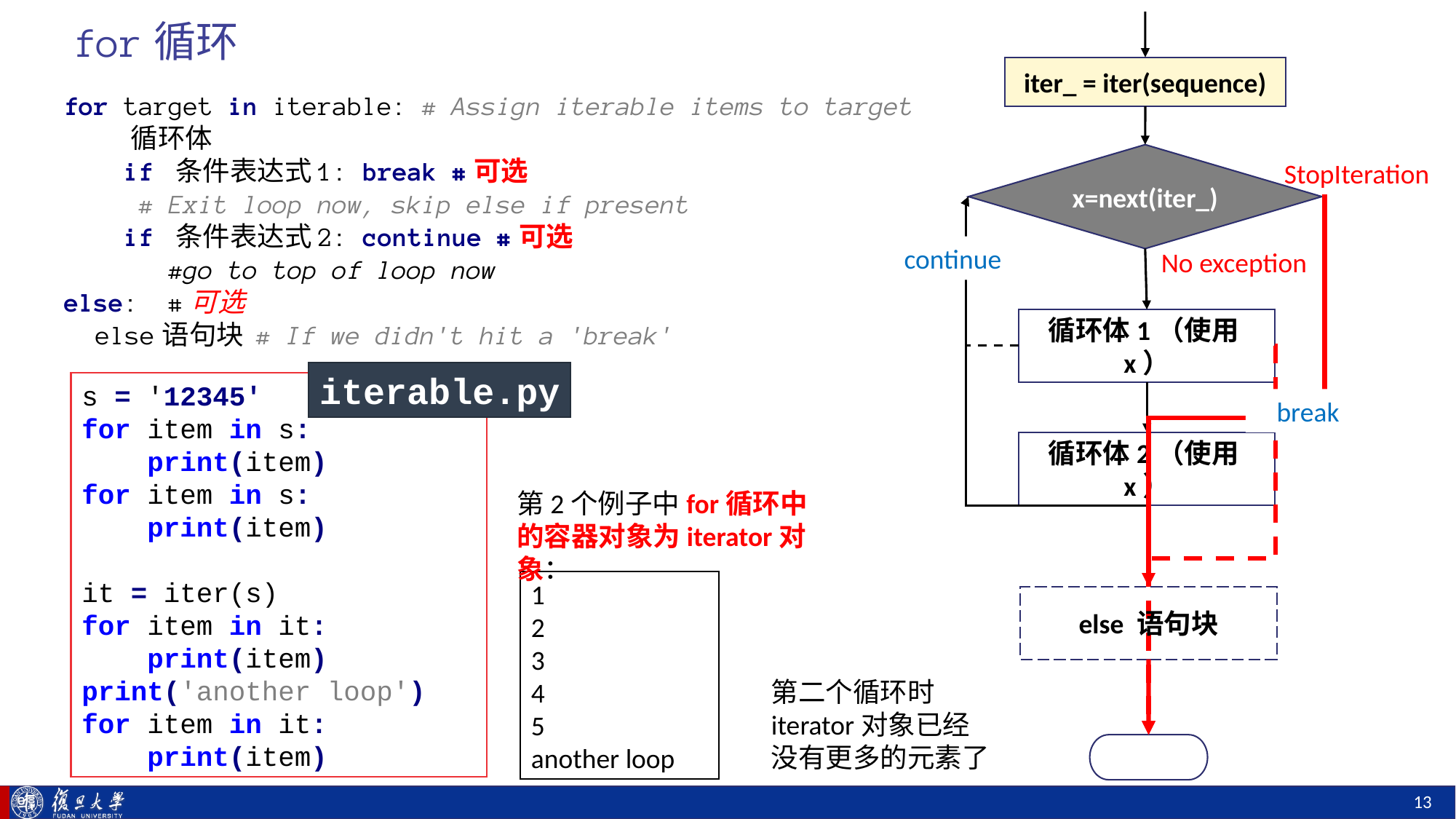

# for循环
iter_ = iter(sequence)
for target in iterable: # Assign iterable items to target
    循环体
    if 条件表达式1: break #可选
     # Exit loop now, skip else if present
    if 条件表达式2: continue #可选
       #go to top of loop now
else:  #可选
    else语句块 # If we didn't hit a 'break'

x=next(iter_)
StopIteration
continue
No exception
循环体1（使用x）
iterable.py
s = '12345'
for item in s:
    print(item)
for item in s:
    print(item)

it = iter(s)
for item in it:
    print(item)
print('another loop')
for item in it:
    print(item)
break
循环体2（使用x）
第2个例子中for循环中的容器对象为iterator对象：
1
2
3
4
5
another loop
else 语句块
第二个循环时iterator对象已经没有更多的元素了